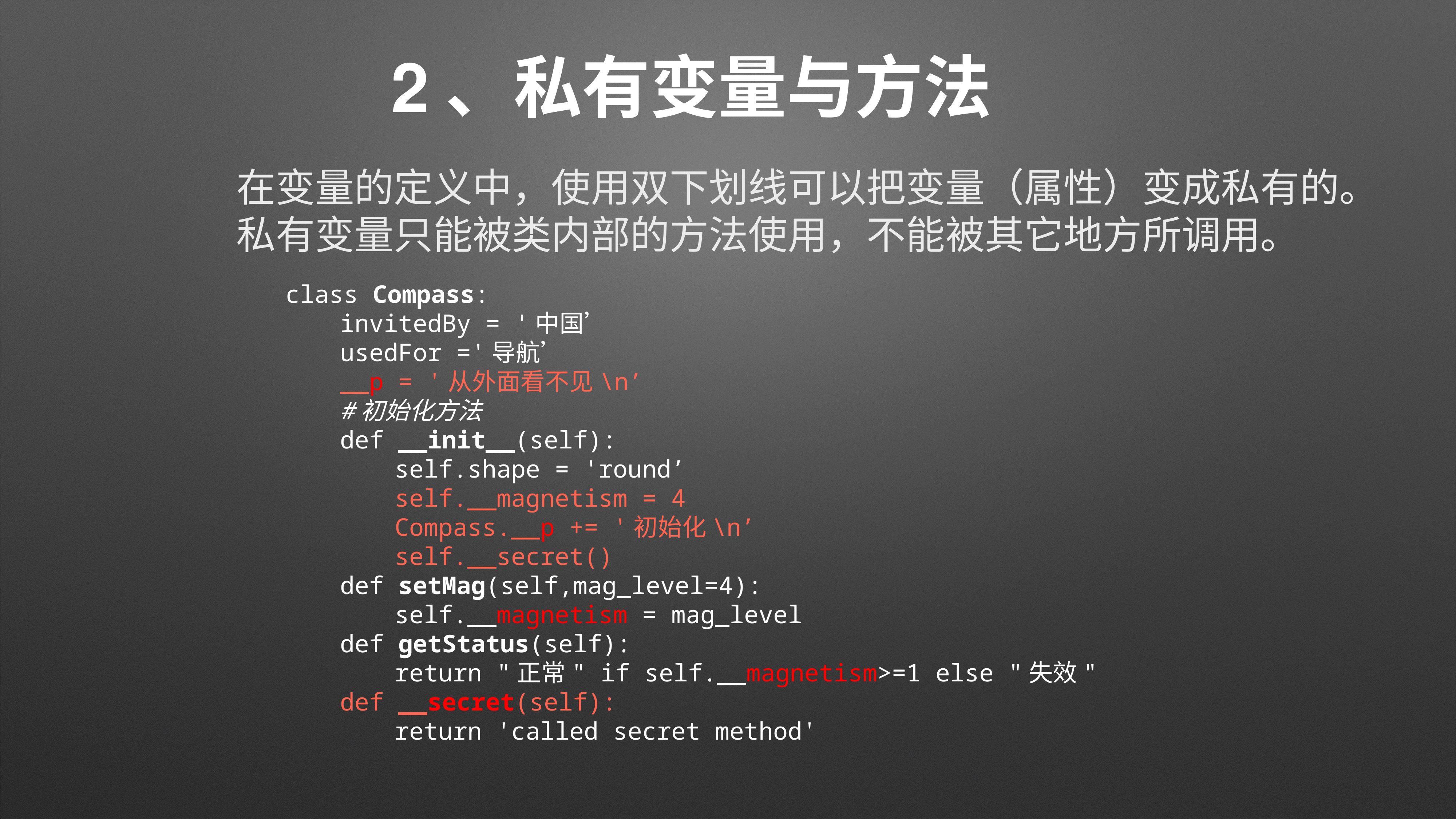

# 2、私有变量与方法
在变量的定义中，使用双下划线可以把变量（属性）变成私有的。
私有变量只能被类内部的方法使用，不能被其它地方所调用。

class Compass:
	invitedBy = '中国’
	usedFor ='导航’
	__p = '从外面看不见\n’
	#初始化方法
	def __init__(self):
		self.shape = 'round’
		self.__magnetism = 4
		Compass.__p += '初始化\n’
		self.__secret()
	def setMag(self,mag_level=4):
		self.__magnetism = mag_level
	def getStatus(self):
		return "正常" if self.__magnetism>=1 else "失效"
	def __secret(self):
		return 'called secret method'